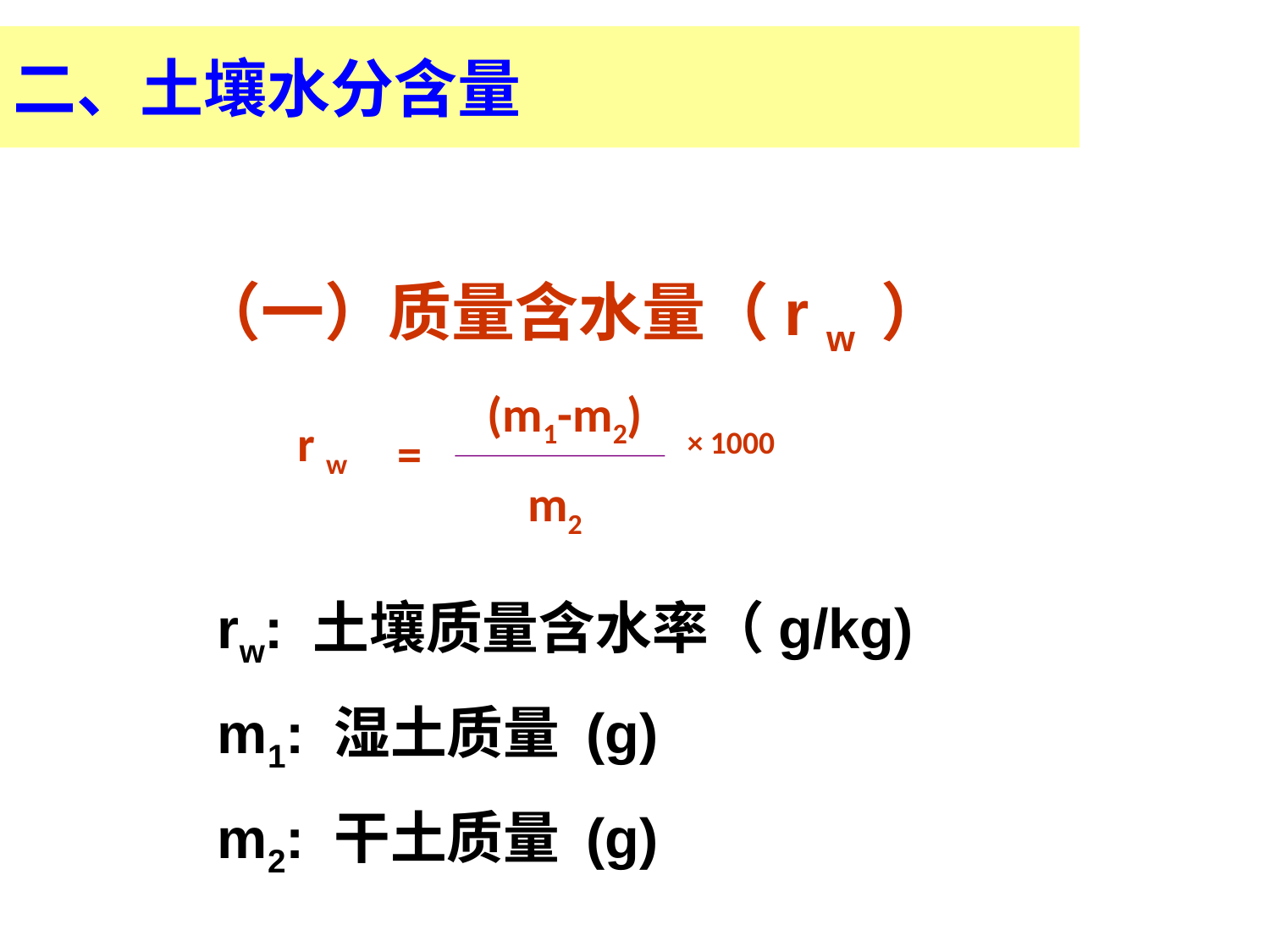

# 二、土壤水分含量
（一）质量含水量（r w ）
(m1-m2)
r w
=
× 1000

m2
rw: 土壤质量含水率（g/kg)
m1: 湿土质量 (g)
m2: 干土质量 (g)